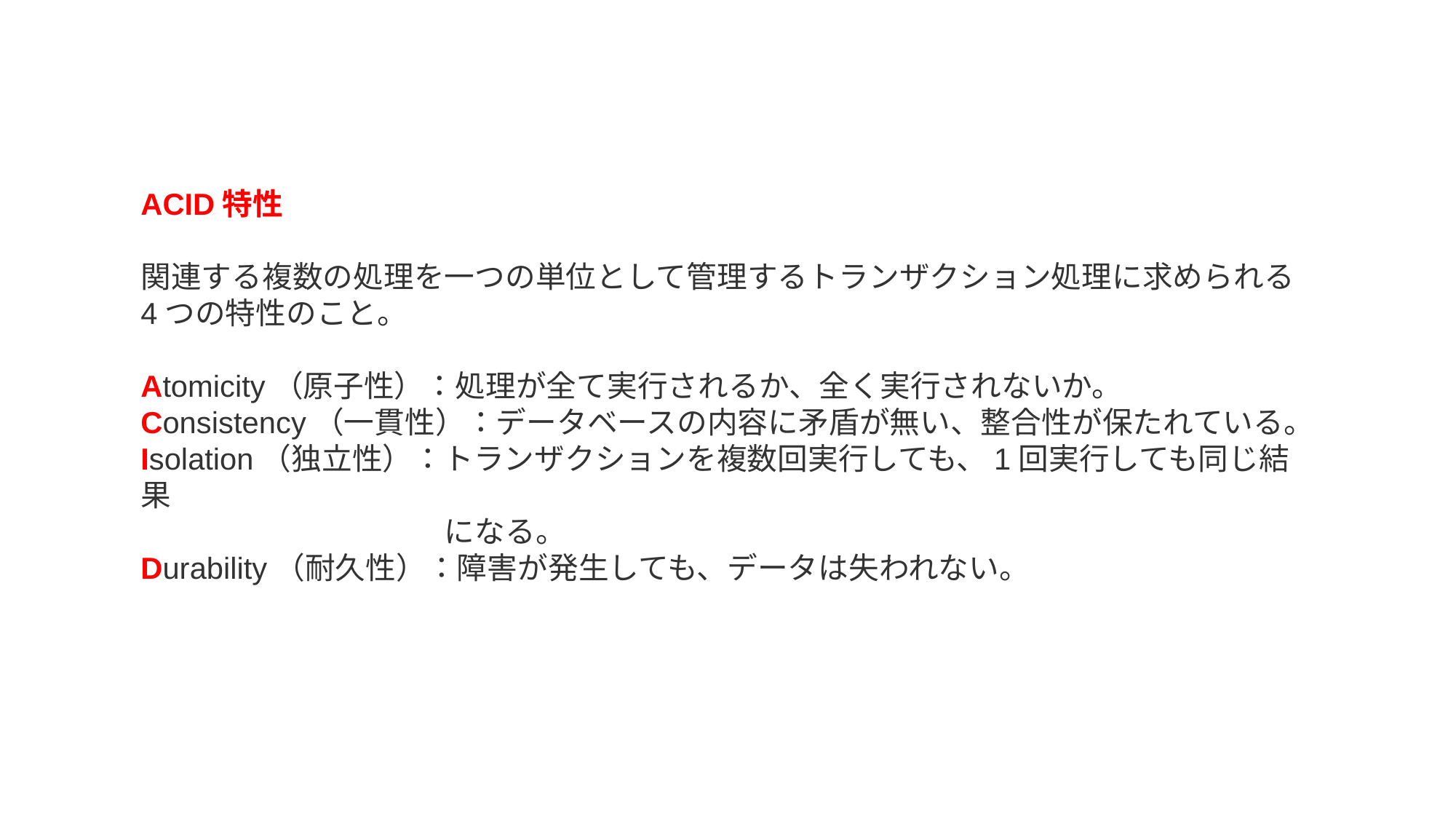

ACID特性

関連する複数の処理を一つの単位として管理するトランザクション処理に求められる
4つの特性のこと。

Atomicity（原子性）：処理が全て実行されるか、全く実行されないか。
Consistency（一貫性）：データベースの内容に矛盾が無い、整合性が保たれている。
Isolation（独立性）：トランザクションを複数回実行しても、1回実行しても同じ結果
　　　　　　　　　　になる。
Durability（耐久性）：障害が発生しても、データは失われない。